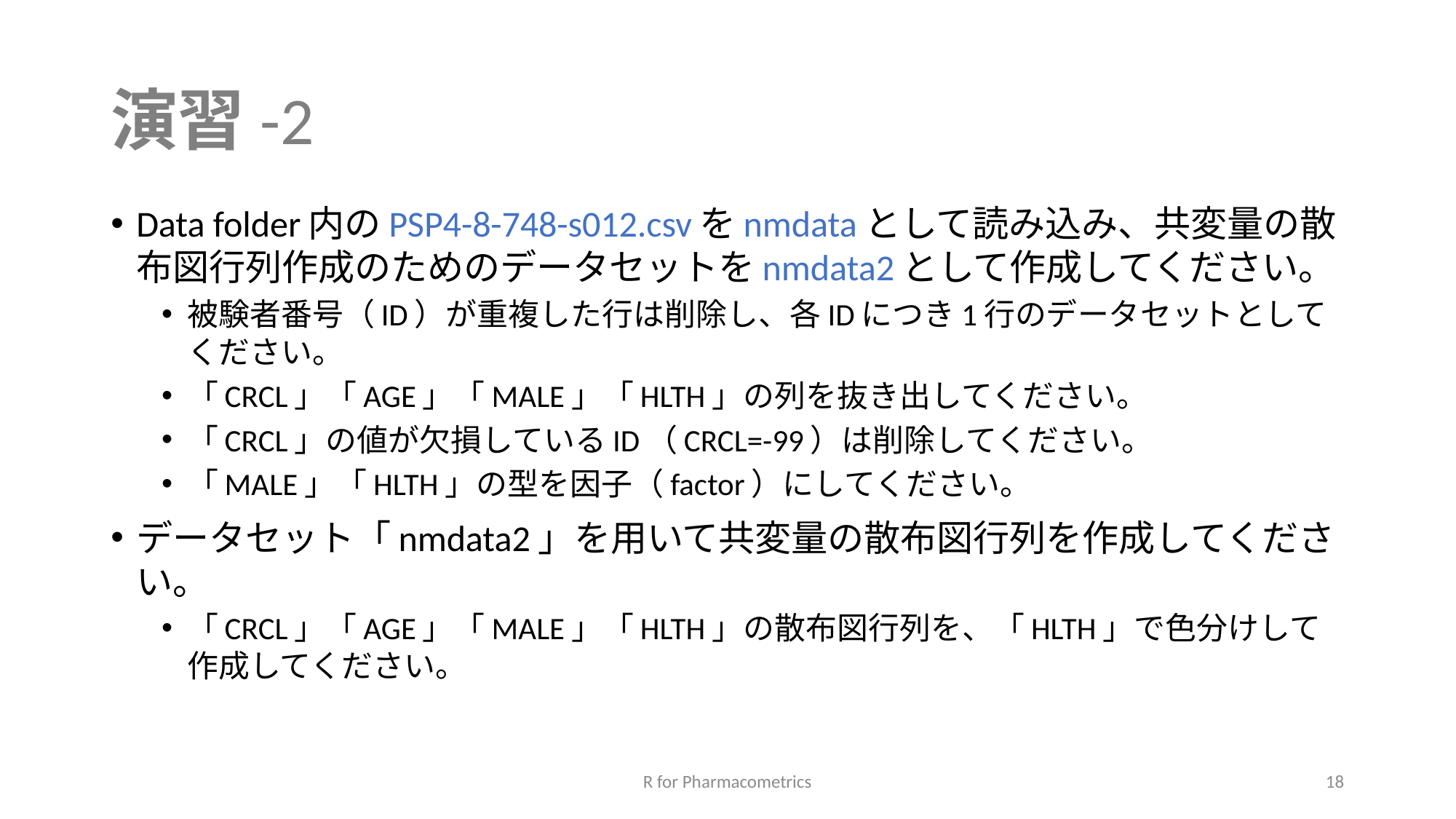

# 演習-2
Data folder内のPSP4-8-748-s012.csvをnmdataとして読み込み、共変量の散布図行列作成のためのデータセットをnmdata2として作成してください。
被験者番号（ID）が重複した行は削除し、各IDにつき1行のデータセットとしてください。
「CRCL」「AGE」「MALE」「HLTH」の列を抜き出してください。
「CRCL」の値が欠損しているID（CRCL=-99）は削除してください。
「MALE」「HLTH」の型を因子（factor）にしてください。
データセット「nmdata2」を用いて共変量の散布図行列を作成してください。
「CRCL」「AGE」「MALE」「HLTH」の散布図行列を、「HLTH」で色分けして作成してください。
R for Pharmacometrics
18